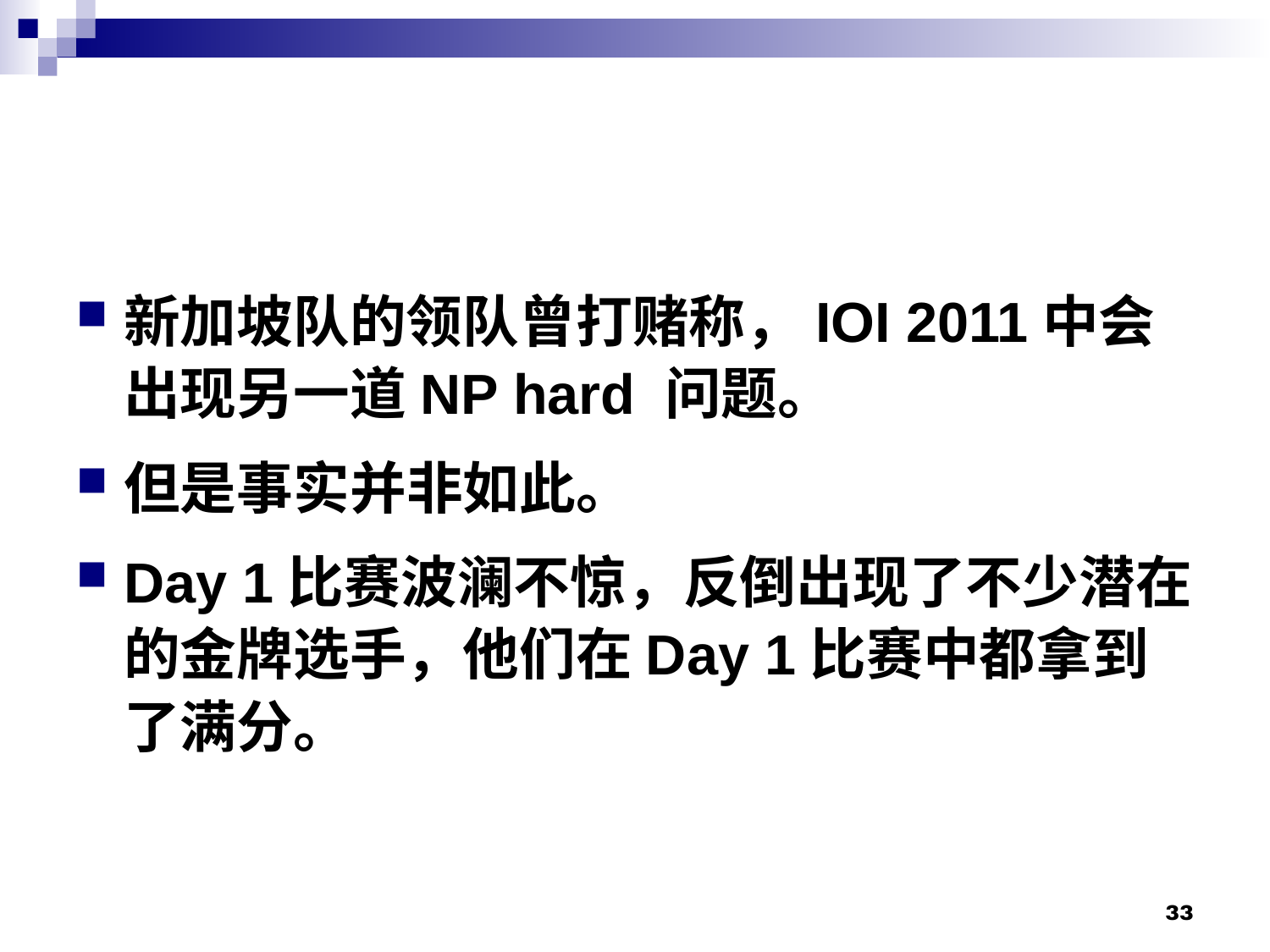

#
新加坡队的领队曾打赌称，IOI 2011中会出现另一道NP hard 问题。
但是事实并非如此。
Day 1比赛波澜不惊，反倒出现了不少潜在的金牌选手，他们在Day 1比赛中都拿到了满分。
33